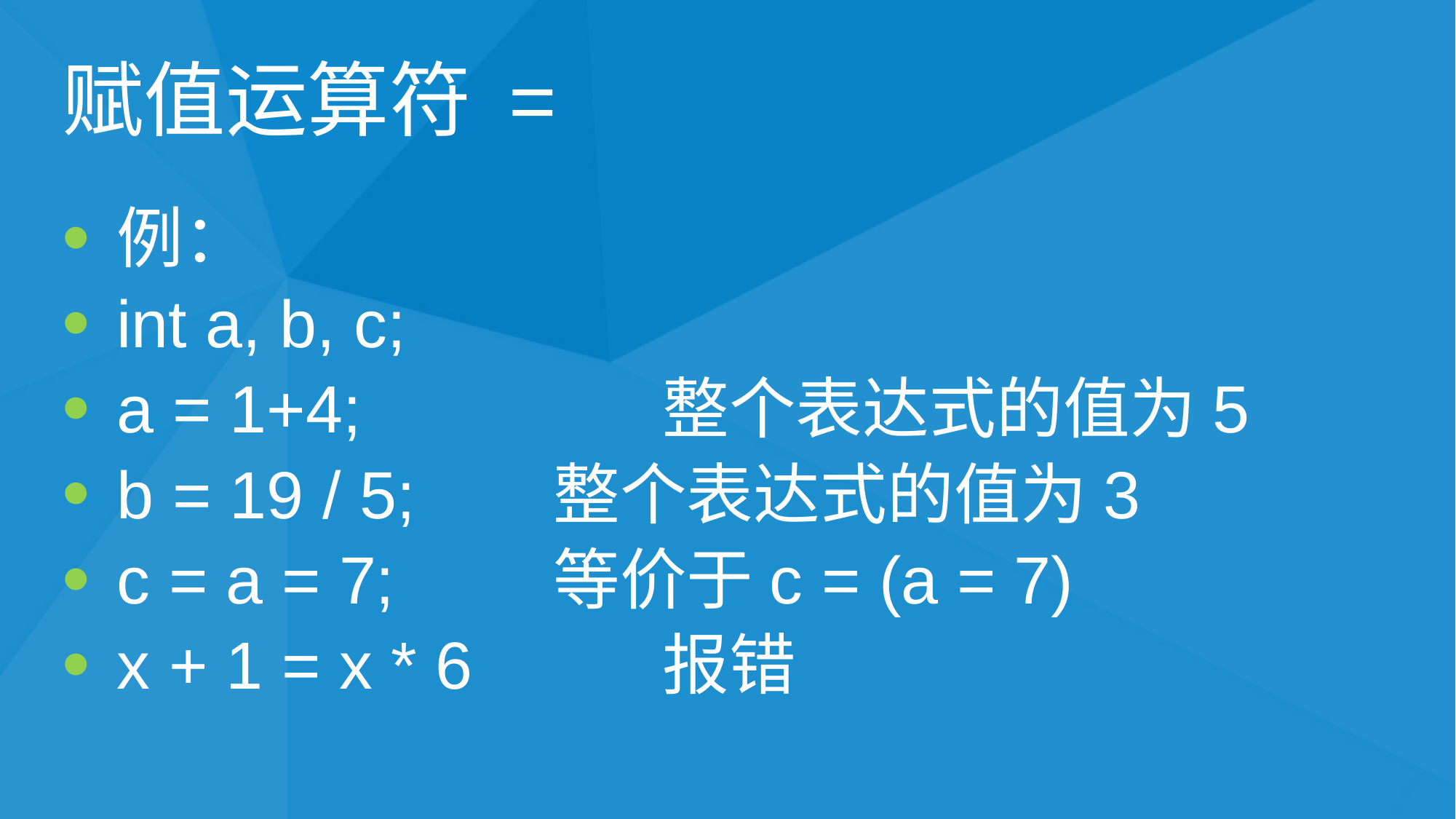

# 赋值运算符 =
例：
int a, b, c;
a = 1+4;			整个表达式的值为5
b = 19 / 5;		整个表达式的值为3
c = a = 7;		等价于c = (a = 7)
x + 1 = x * 6		报错